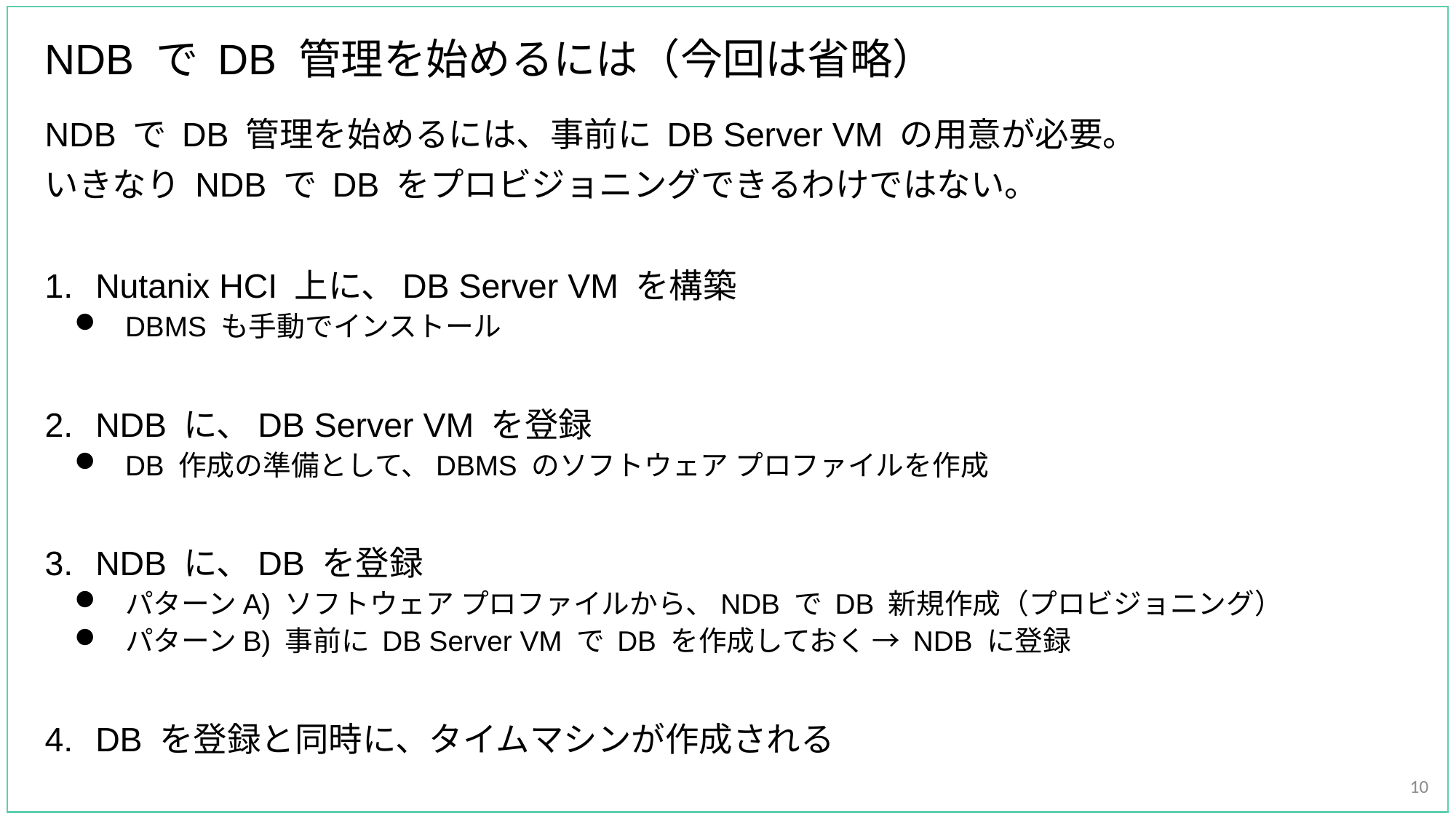

# NDB で DB 管理を始めるには（今回は省略）
NDB で DB 管理を始めるには、事前に DB Server VM の用意が必要。
いきなり NDB で DB をプロビジョニングできるわけではない。

Nutanix HCI 上に、DB Server VM を構築
DBMS も手動でインストール

NDB に、DB Server VM を登録
DB 作成の準備として、DBMS のソフトウェア プロファイルを作成

NDB に、DB を登録
パターンA) ソフトウェア プロファイルから、NDB で DB 新規作成（プロビジョニング）
パターンB) 事前に DB Server VM で DB を作成しておく → NDB に登録

DB を登録と同時に、タイムマシンが作成される
10